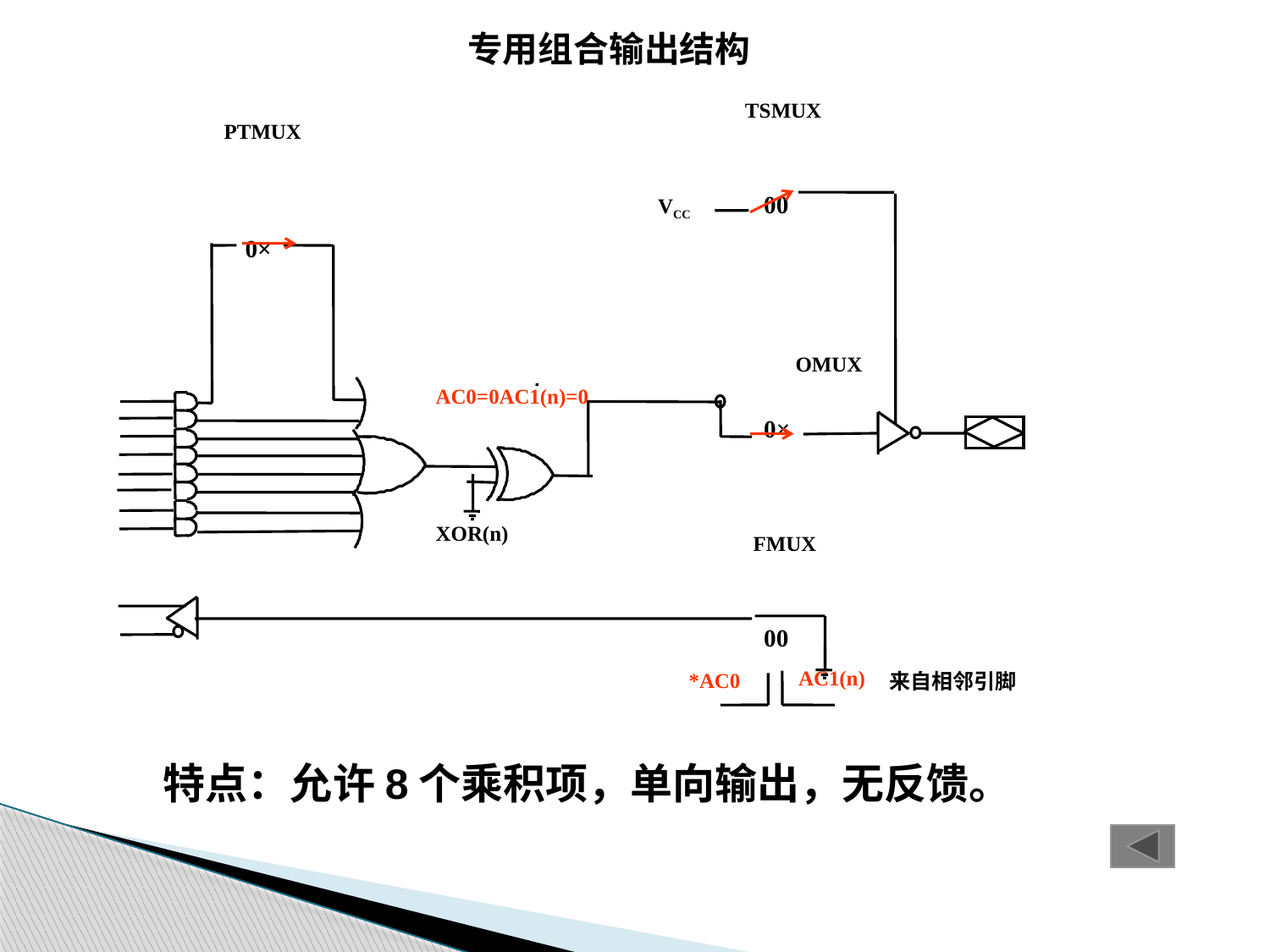

专用组合输出结构
TSMUX
PTMUX

11
10
00
01

VCC

11
0×
10

OMUX

AC0=0
AC1(n)=0

11
0×

10

XOR(n)

FMUX

10
11
00

AC1(n)
*AC0
来自相邻引脚

特点：允许8个乘积项，单向输出，无反馈。